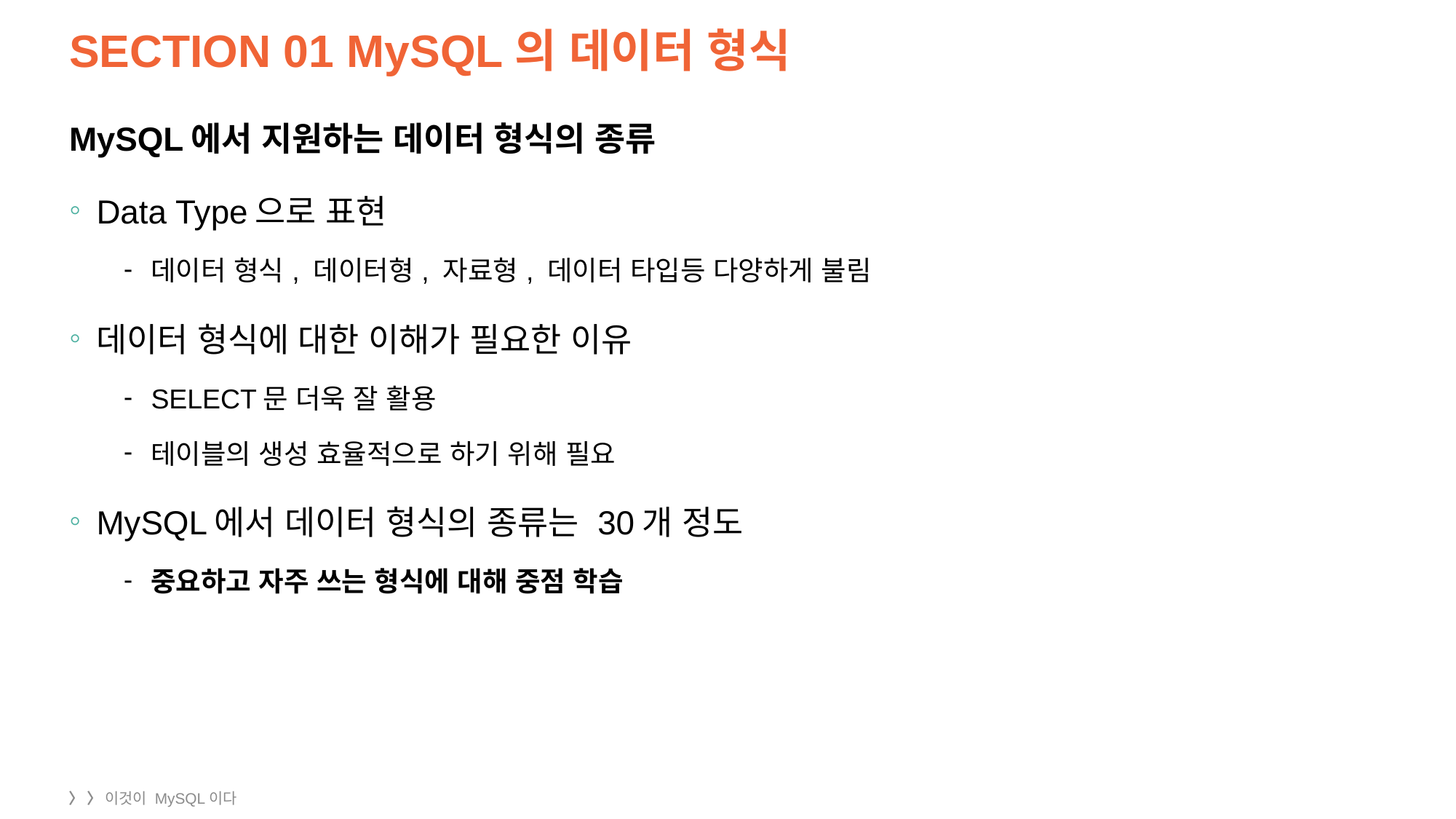

# SECTION 01 MySQL의 데이터 형식
MySQL에서 지원하는 데이터 형식의 종류
Data Type으로 표현
데이터 형식, 데이터형, 자료형, 데이터 타입등 다양하게 불림
데이터 형식에 대한 이해가 필요한 이유
SELECT문 더욱 잘 활용
테이블의 생성 효율적으로 하기 위해 필요
MySQL에서 데이터 형식의 종류는 30개 정도
중요하고 자주 쓰는 형식에 대해 중점 학습
4
〉 〉 이것이 MySQL이다